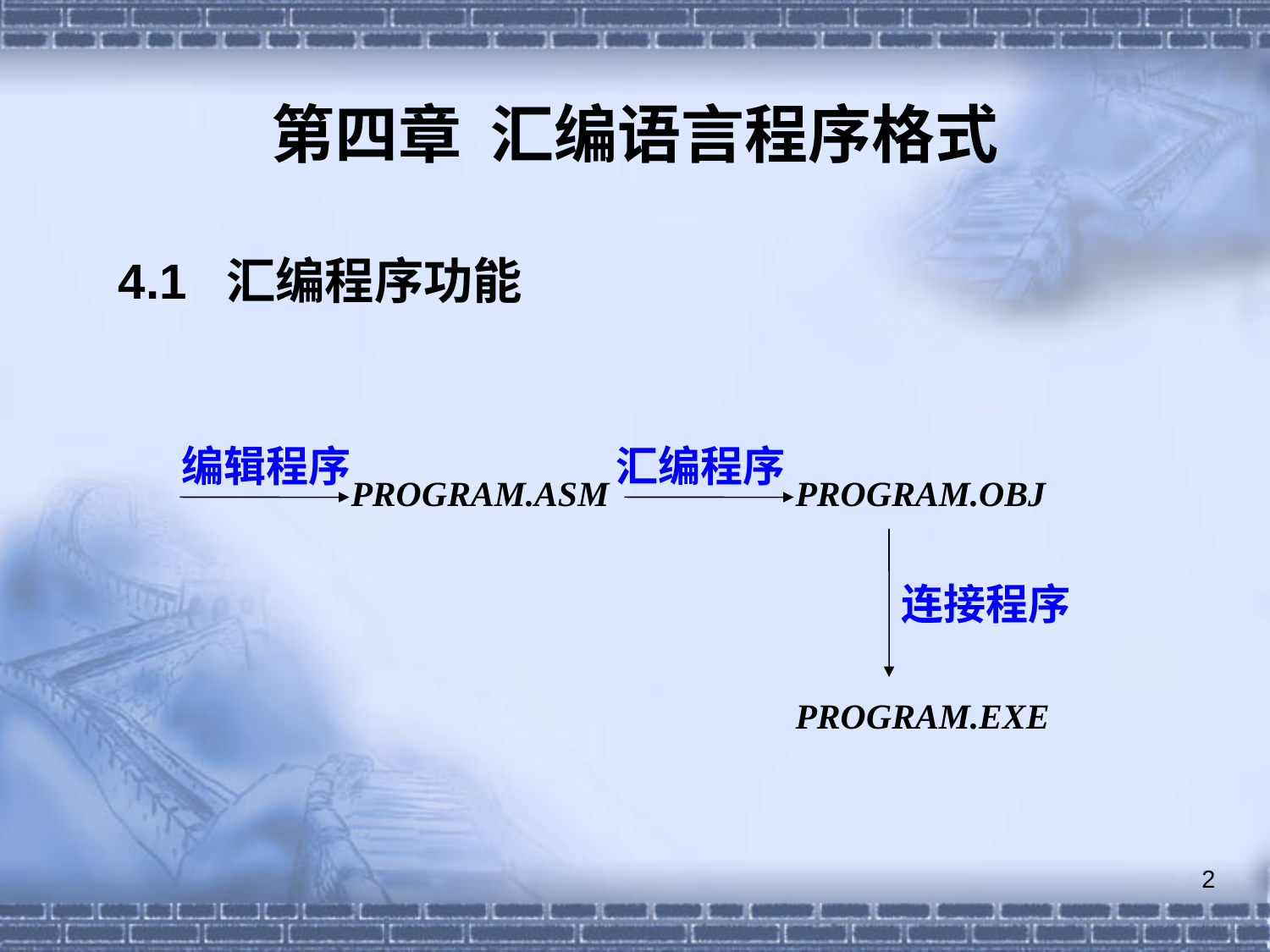

# 第四章  汇编语言程序格式
4.1  汇编程序功能
编辑程序
汇编程序
PROGRAM.ASM
PROGRAM.OBJ

连接程序
PROGRAM.EXE
2